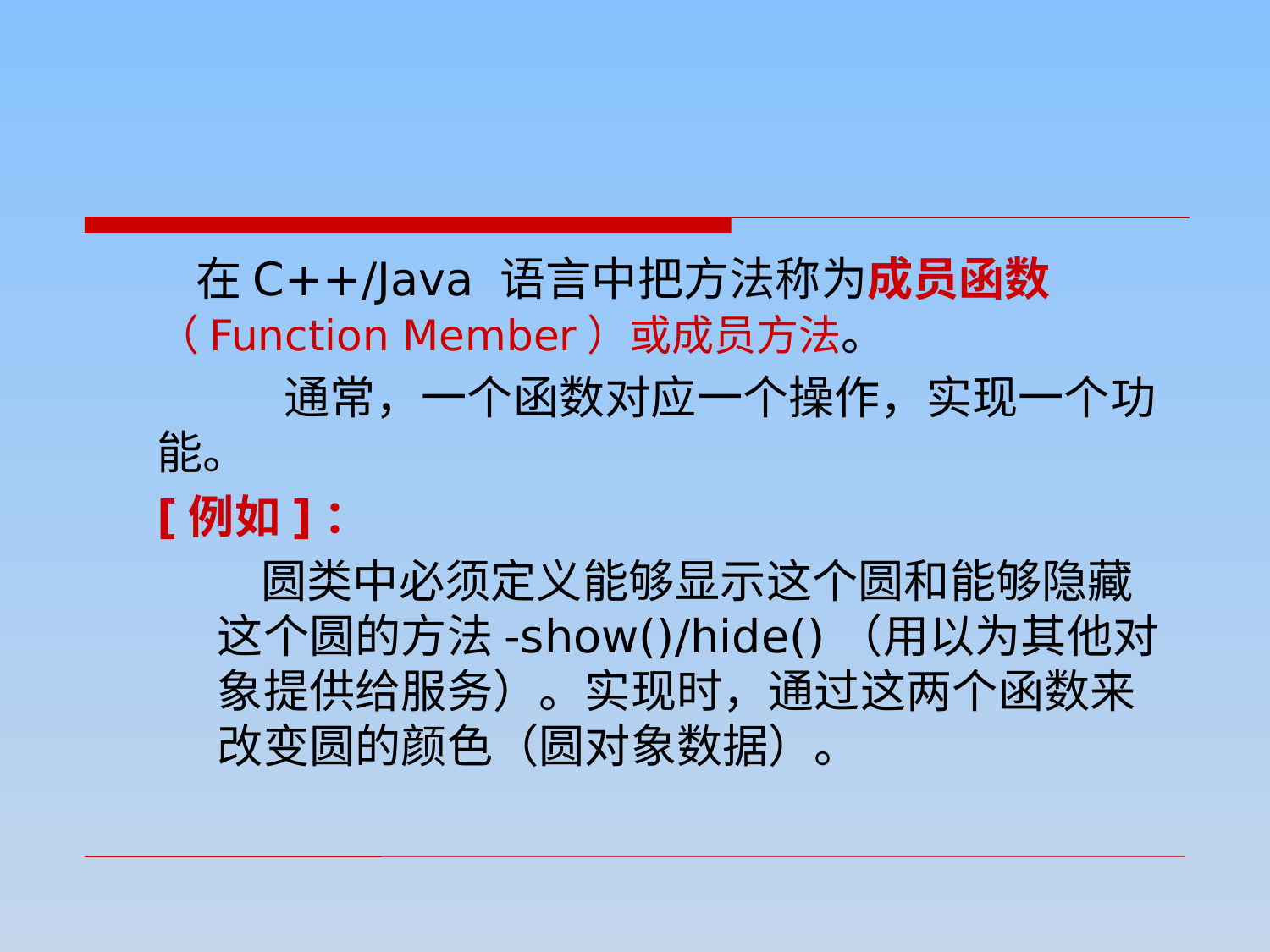

在C++/Java 语言中把方法称为成员函数（Function Member）或成员方法。
		通常，一个函数对应一个操作，实现一个功能。
[例如]：
         圆类中必须定义能够显示这个圆和能够隐藏这个圆的方法-show()/hide()（用以为其他对象提供给服务）。实现时，通过这两个函数来改变圆的颜色（圆对象数据）。